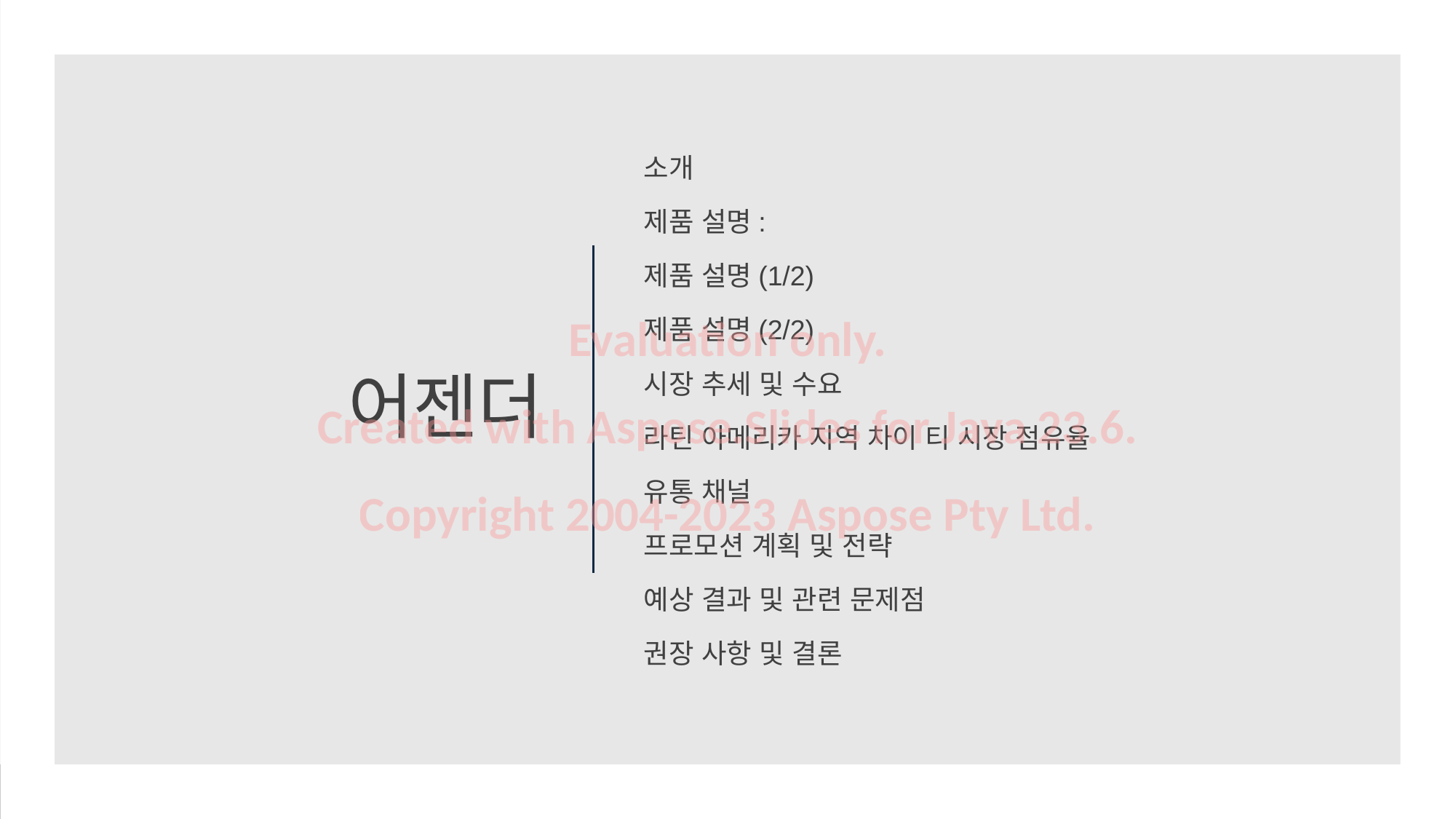

소개
제품 설명:
제품 설명(1/2)
제품 설명(2/2)
시장 추세 및 수요
라틴 아메리카 지역 차이 티 시장 점유율
유통 채널
프로모션 계획 및 전략
예상 결과 및 관련 문제점
권장 사항 및 결론
# 어젠더
Evaluation only.
Created with Aspose.Slides for Java 23.6.
Copyright 2004-2023 Aspose Pty Ltd.